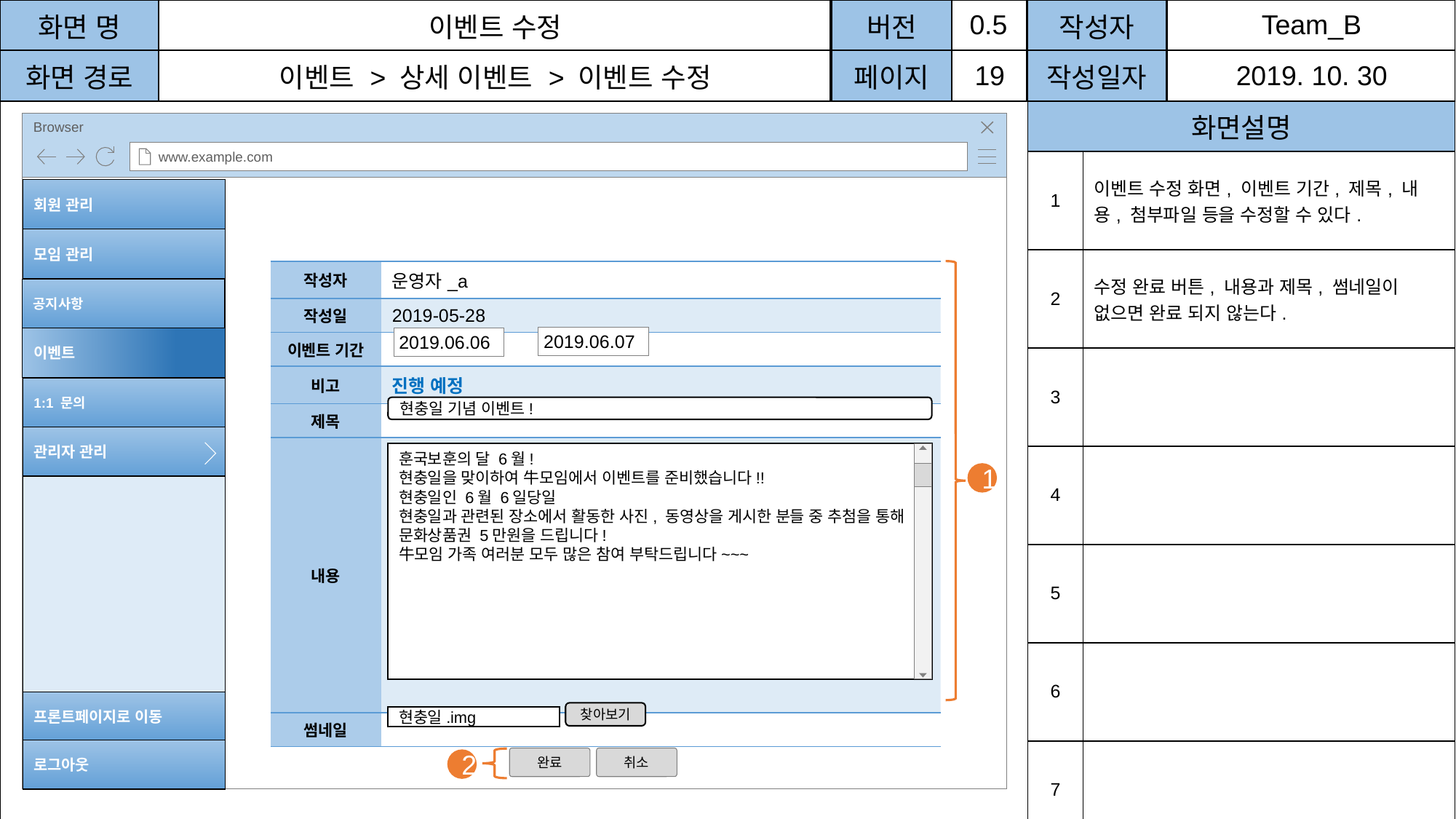

| 화면 명 | 이벤트 수정 | 버전 |  | 작성자 |  |  |
| --- | --- | --- | --- | --- | --- | --- |
| 화면 경로 | 이벤트 > 상세 이벤트 > 이벤트 수정 | 페이지 | 19 | 작성일자 |  |  |
|  |  |  |  | 화면설명 |  |  |
|  |  |  |  | 1 | 이벤트 수정 화면, 이벤트 기간, 제목, 내용, 첨부파일 등을 수정할 수 있다. |  |
|  |  |  |  | 2 | 수정 완료 버튼, 내용과 제목, 썸네일이 없으면 완료 되지 않는다. |  |
|  |  |  |  | 3 |  |  |
|  |  |  |  | 4 |  |  |
|  |  |  |  | 5 |  |  |
|  |  |  |  | 6 |  |  |
|  |  |  |  | 7 |  |  |
Browser

www.example.com

회원 관리

프론트페이지로 이동
로그아웃
모임 관리
공지사항
1:1 문의
관리자 관리

이벤트

| 작성자 | 운영자\_a |
| --- | --- |
| 작성일 | 2019-05-28 |
| 이벤트 기간 | ~ |
| 비고 | 진행 예정 |
| 제목 |  |
| 내용 |  |
| 썸네일 |  |
2019.06.07
2019.06.06
현충일 기념 이벤트!
훈국보훈의 달 6월!
현충일을 맞이하여 牛모임에서 이벤트를 준비했습니다!!
현충일인 6월 6일당일
현충일과 관련된 장소에서 활동한 사진, 동영상을 게시한 분들 중 추첨을 통해 문화상품권 5만원을 드립니다!
牛모임 가족 여러분 모두 많은 참여 부탁드립니다~~~

1
찾아보기
현충일.img
취소
완료

2